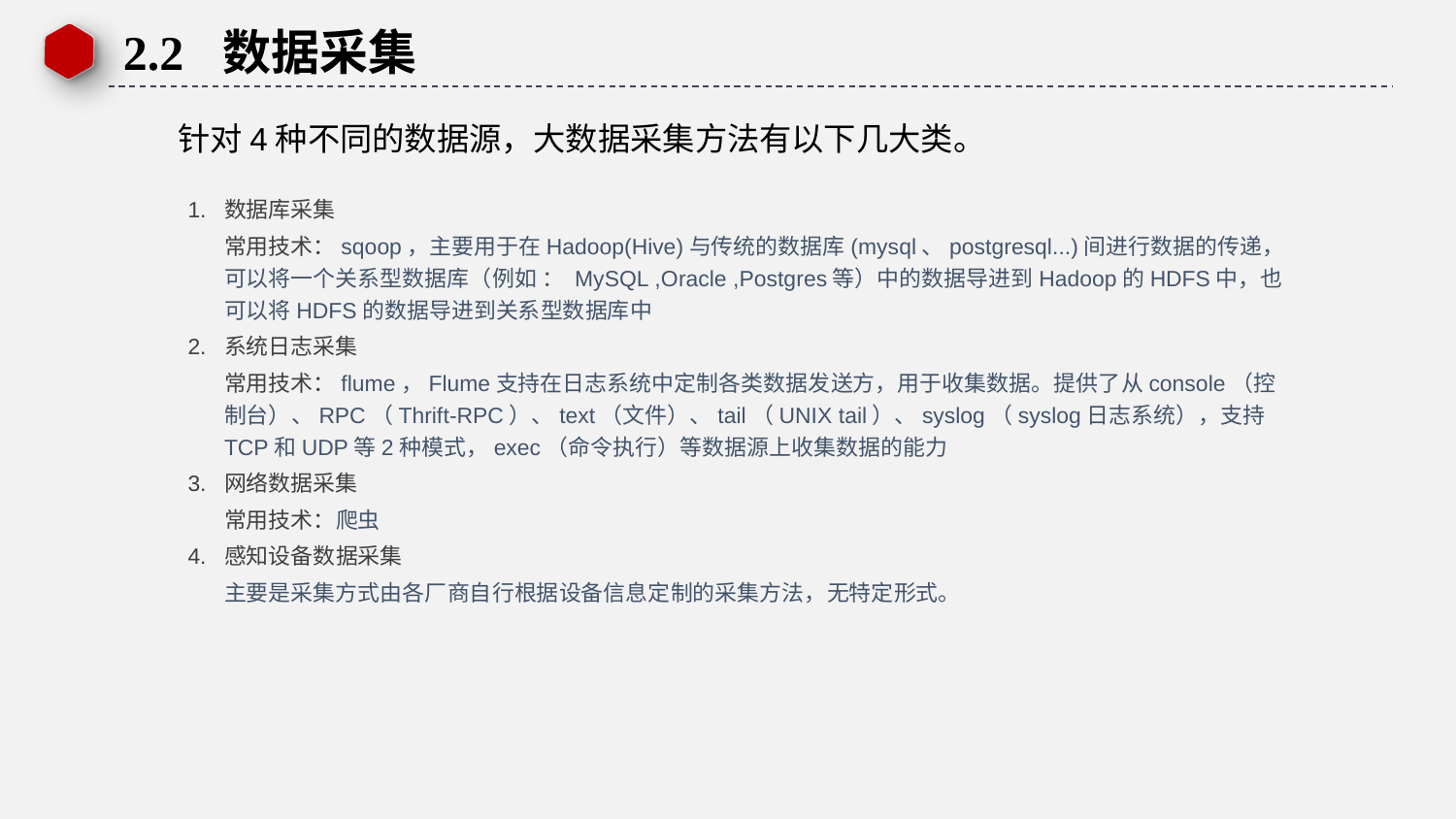

2.2  数据采集
        针对4种不同的数据源，大数据采集方法有以下几大类。
数据库采集
	常用技术：sqoop，主要用于在Hadoop(Hive)与传统的数据库(mysql、postgresql...)间进行数据的传递，可以将一个关系型数据库（例如 ： MySQL ,Oracle ,Postgres等）中的数据导进到Hadoop的HDFS中，也可以将HDFS的数据导进到关系型数据库中
系统日志采集
	常用技术：flume，Flume支持在日志系统中定制各类数据发送方，用于收集数据。提供了从console（控制台）、RPC（Thrift-RPC）、text（文件）、tail（UNIX tail）、syslog（syslog日志系统），支持TCP和UDP等2种模式，exec（命令执行）等数据源上收集数据的能力
网络数据采集
	常用技术：爬虫
感知设备数据采集
	主要是采集方式由各厂商自行根据设备信息定制的采集方法，无特定形式。